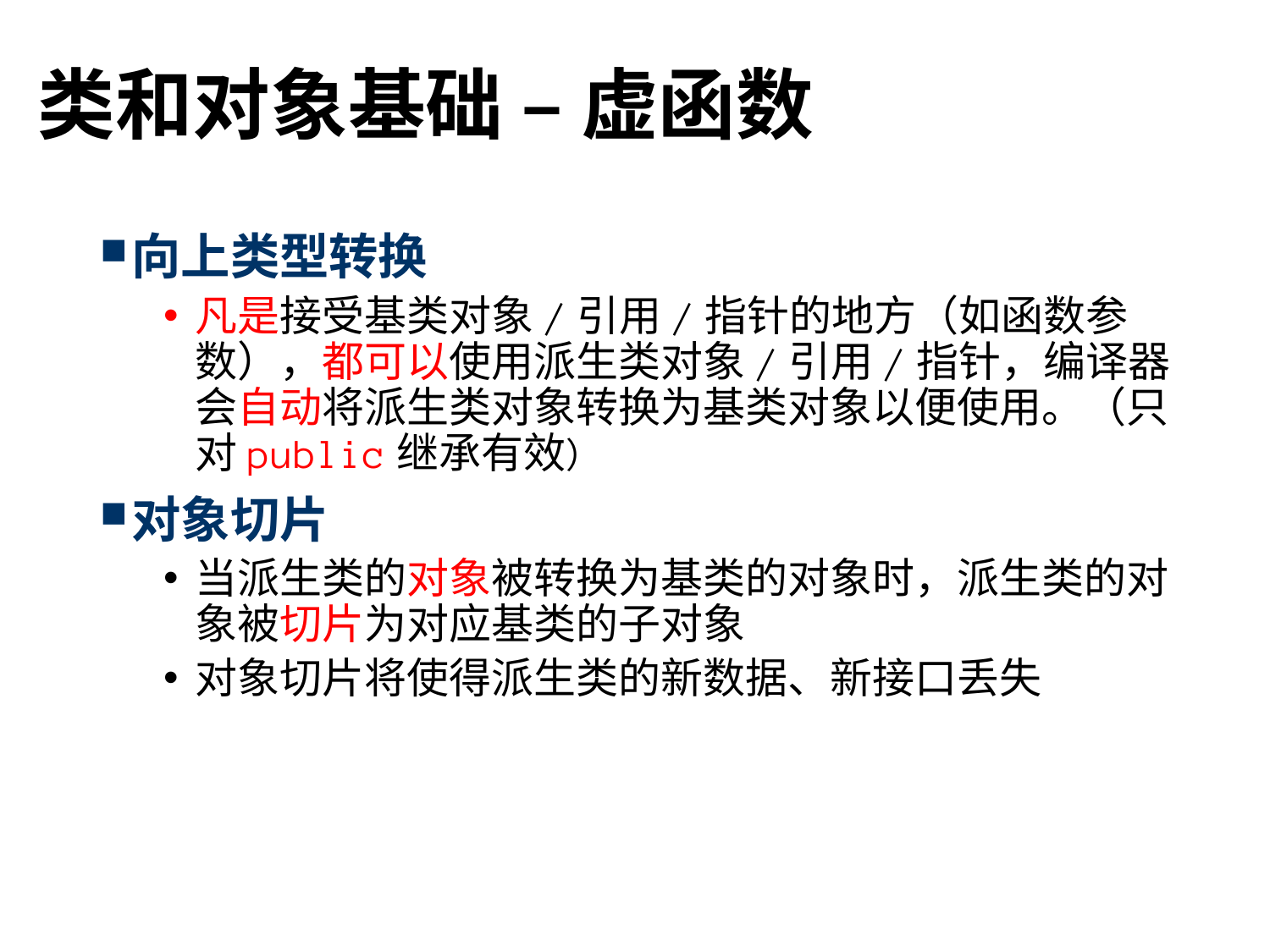

# 类和对象基础 – 虚函数
向上类型转换
凡是接受基类对象/引用/指针的地方（如函数参数），都可以使用派生类对象/引用/指针，编译器会自动将派生类对象转换为基类对象以便使用。（只对public继承有效）
对象切片
当派生类的对象被转换为基类的对象时，派生类的对象被切片为对应基类的子对象
对象切片将使得派生类的新数据、新接口丢失